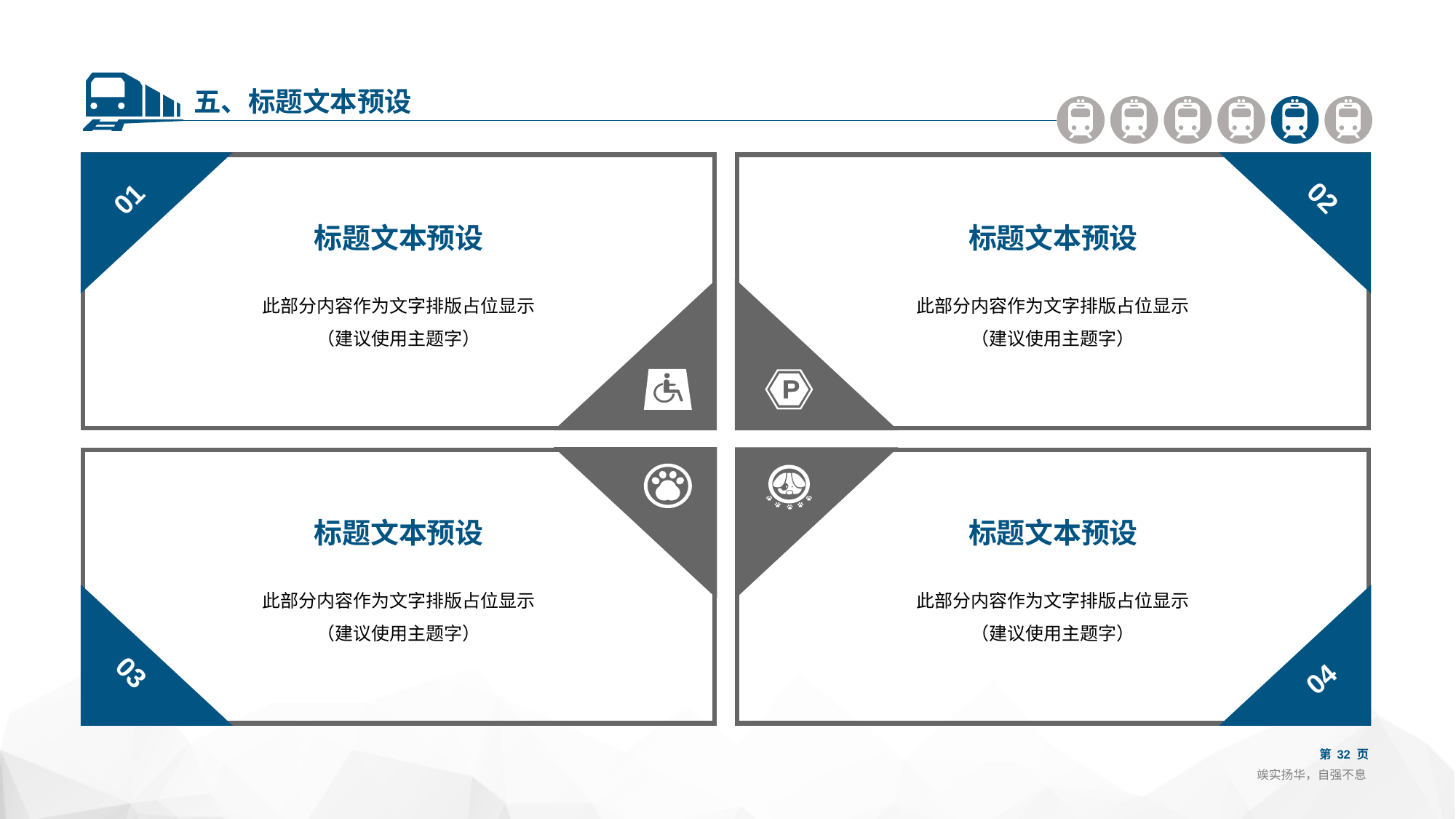

五、标题文本预设

此部分内容作为文字排版占位显示
（建议使用主题字）
此部分内容作为文字排版占位显示
（建议使用主题字）

02
01
标题文本预设
标题文本预设

此部分内容作为文字排版占位显示
（建议使用主题字）
此部分内容作为文字排版占位显示
（建议使用主题字）

标题文本预设
标题文本预设

03
04
第 32 页
竢实扬华，自强不息